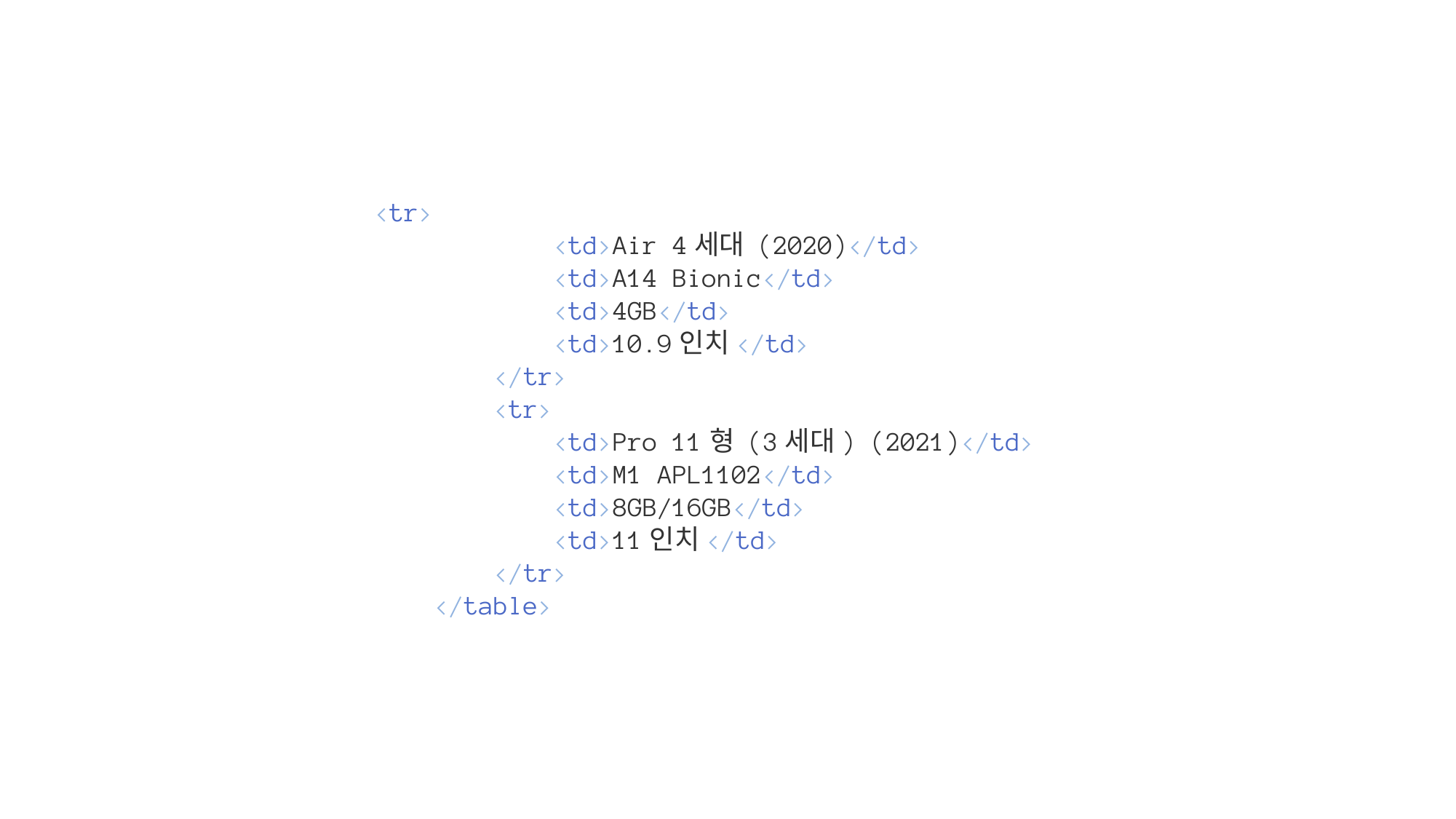

<tr>
            <td>Air 4세대 (2020)</td>
            <td>A14 Bionic</td>
            <td>4GB</td>
            <td>10.9인치</td>
        </tr>
        <tr>
            <td>Pro 11형 (3세대) (2021)</td>
            <td>M1 APL1102</td>
            <td>8GB/16GB</td>
            <td>11인치</td>
        </tr>
    </table>